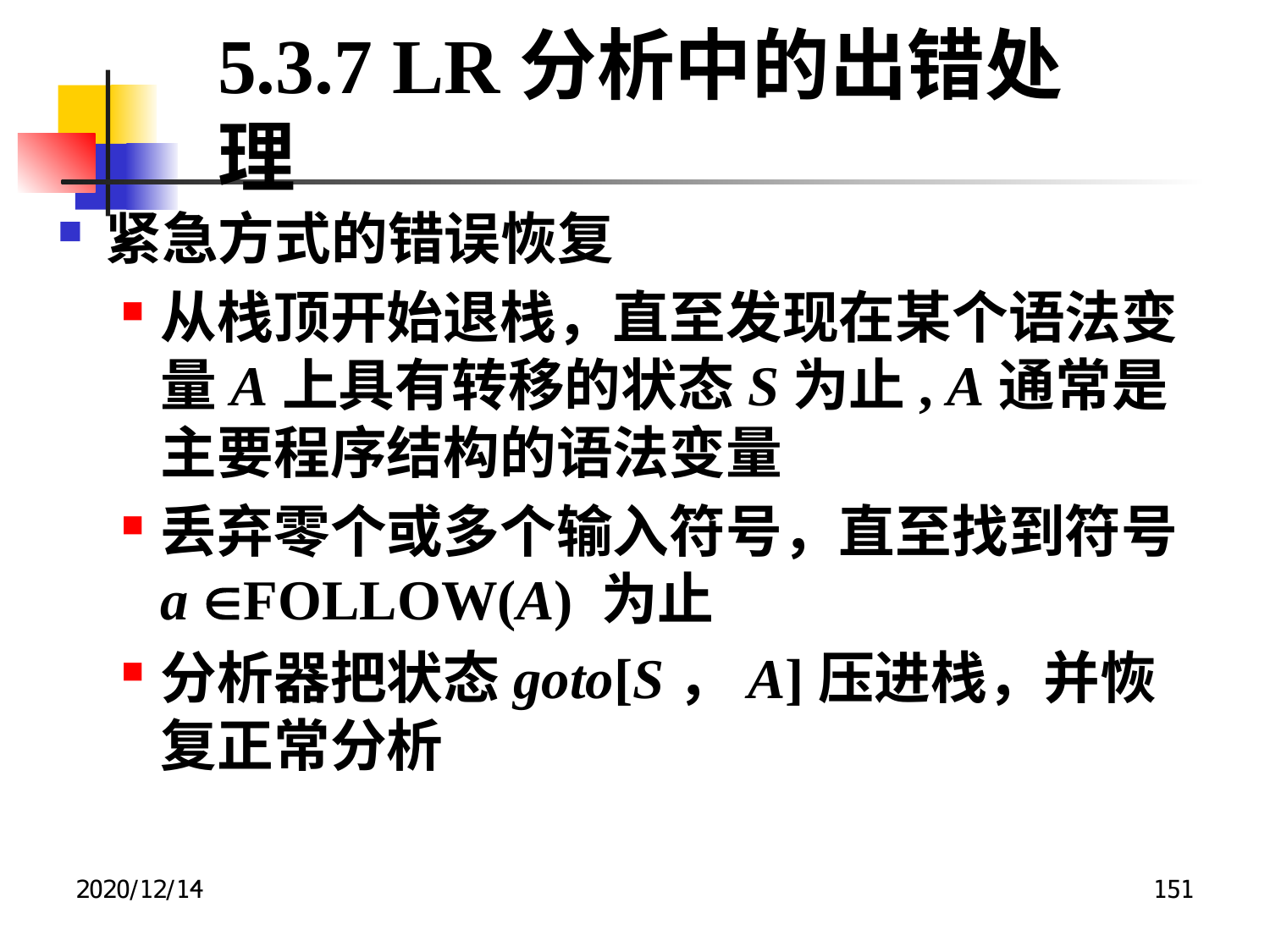

5.3.7 LR分析中的出错处理
紧急方式的错误恢复
从栈顶开始退栈，直至发现在某个语法变量A上具有转移的状态S为止, A通常是主要程序结构的语法变量
丢弃零个或多个输入符号，直至找到符号a ∈FOLLOW(A) 为止
分析器把状态goto[S，A]压进栈，并恢复正常分析
2020/12/14
151